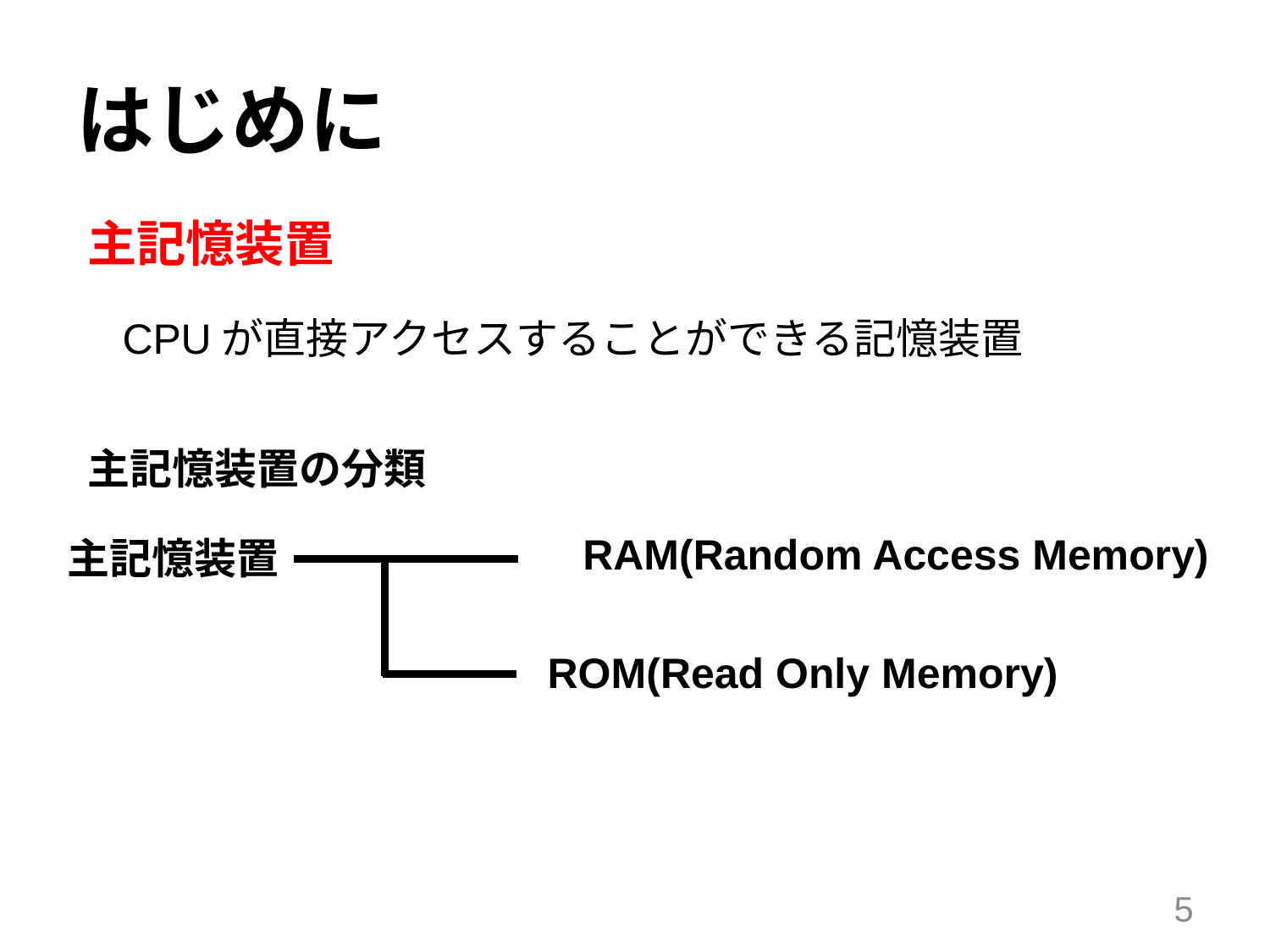

# はじめに
主記憶装置
CPUが直接アクセスすることができる記憶装置
主記憶装置の分類
RAM(Random Access Memory)
主記憶装置
ROM(Read Only Memory)
5